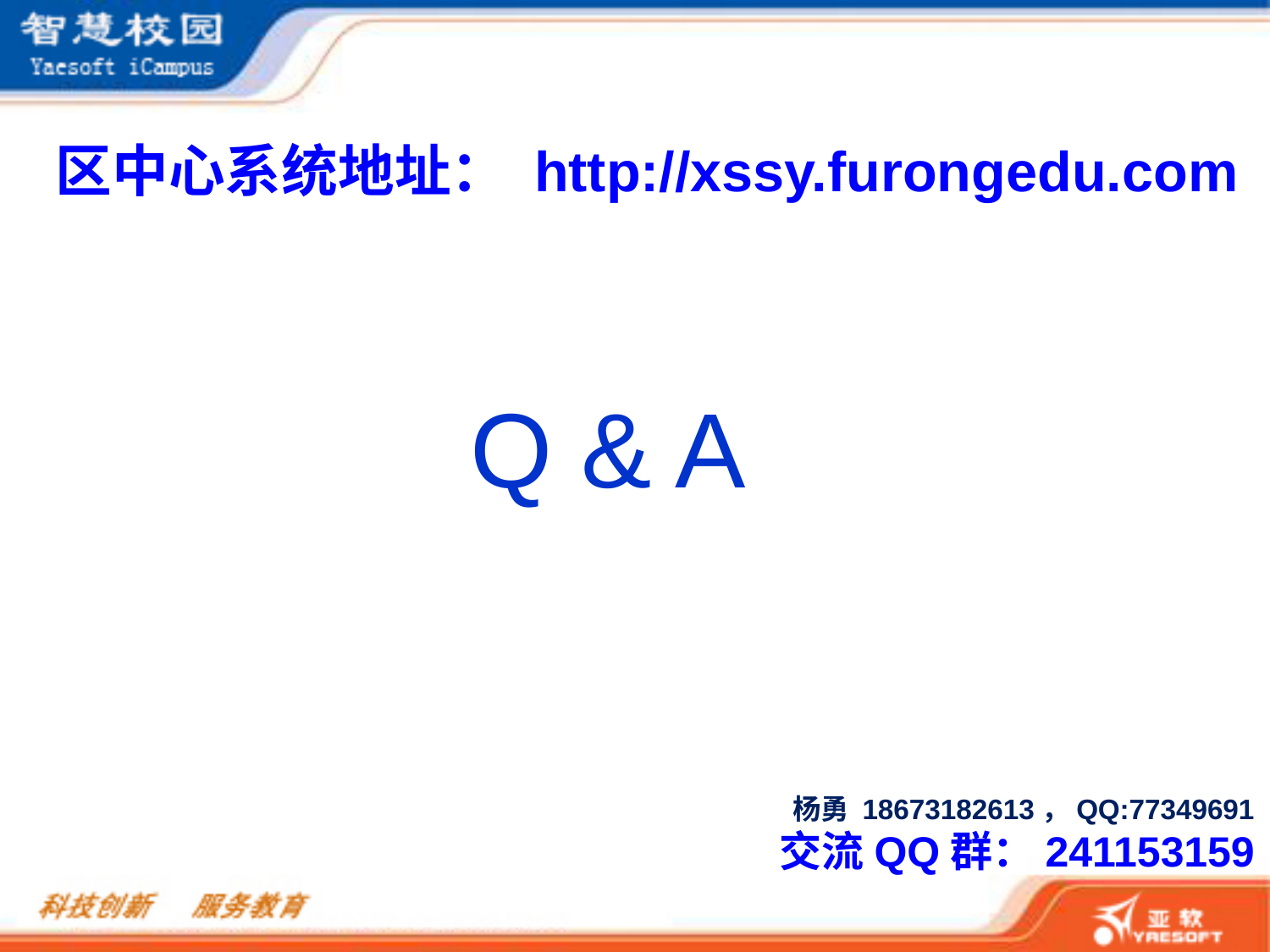

# 区中心系统地址： http://xssy.furongedu.com
Q & A
杨勇 18673182613，QQ:77349691
交流QQ群：241153159